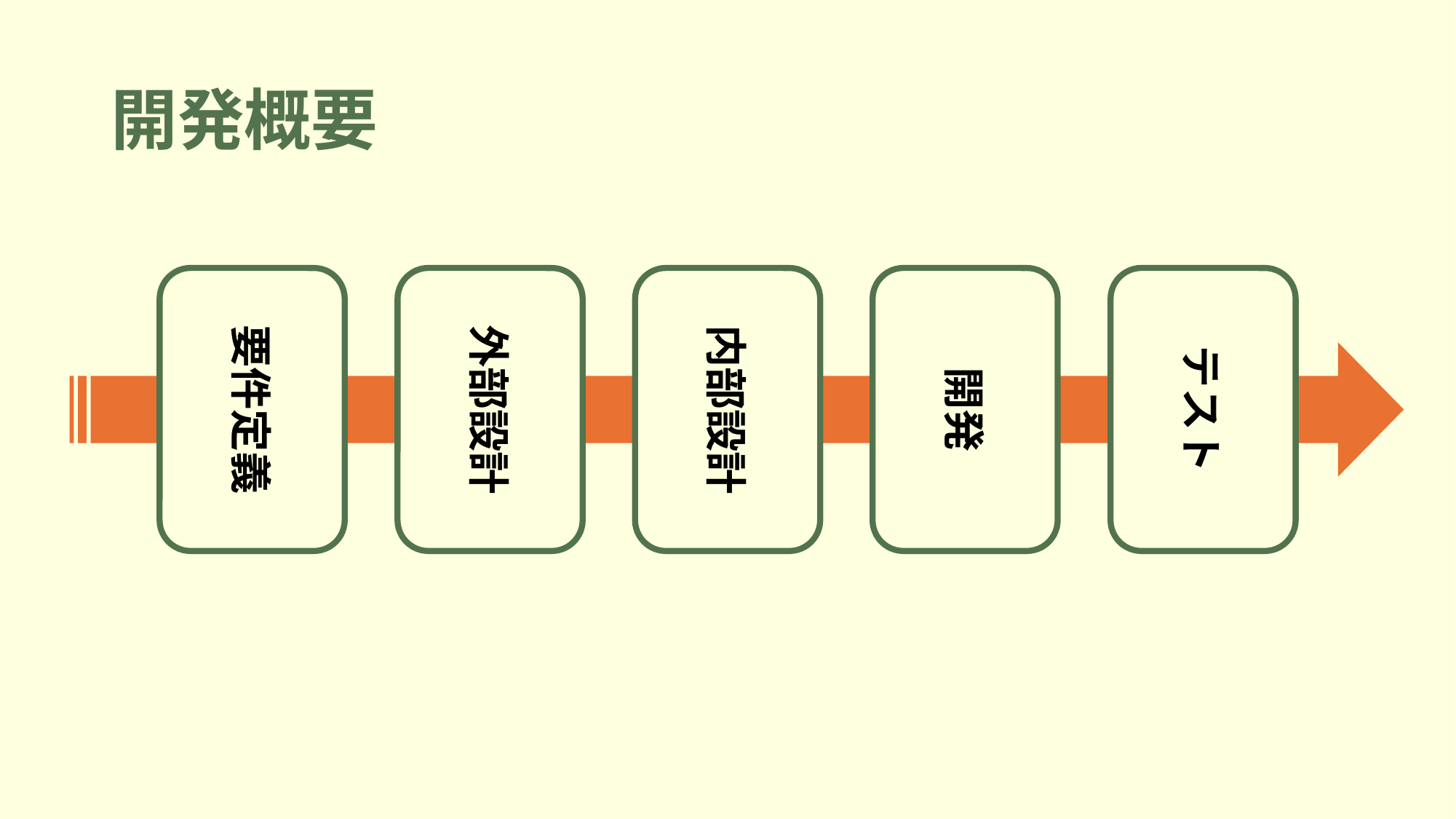

# 開発概要
要件定義
開発
テスト
外部設計
内部設計